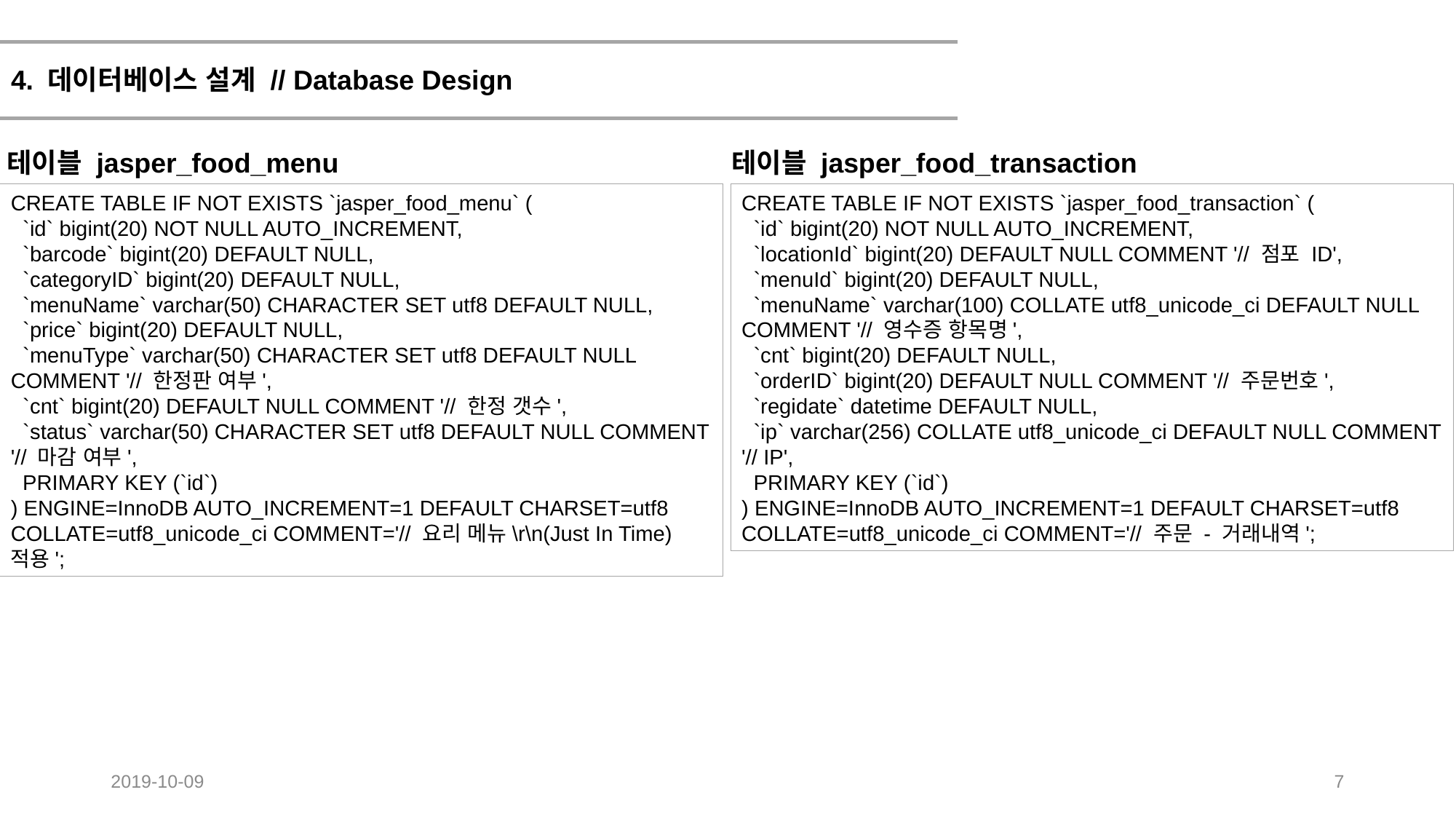

# 4. 데이터베이스 설계 // Database Design
테이블 jasper_food_menu
테이블 jasper_food_transaction
CREATE TABLE IF NOT EXISTS `jasper_food_menu` (
  `id` bigint(20) NOT NULL AUTO_INCREMENT,
  `barcode` bigint(20) DEFAULT NULL,
  `categoryID` bigint(20) DEFAULT NULL,
  `menuName` varchar(50) CHARACTER SET utf8 DEFAULT NULL,
  `price` bigint(20) DEFAULT NULL,
  `menuType` varchar(50) CHARACTER SET utf8 DEFAULT NULL COMMENT '// 한정판 여부',
  `cnt` bigint(20) DEFAULT NULL COMMENT '// 한정 갯수',
  `status` varchar(50) CHARACTER SET utf8 DEFAULT NULL COMMENT '// 마감 여부',
  PRIMARY KEY (`id`)
) ENGINE=InnoDB AUTO_INCREMENT=1 DEFAULT CHARSET=utf8 COLLATE=utf8_unicode_ci COMMENT='// 요리 메뉴\r\n(Just In Time) 적용';
CREATE TABLE IF NOT EXISTS `jasper_food_transaction` (
  `id` bigint(20) NOT NULL AUTO_INCREMENT,
  `locationId` bigint(20) DEFAULT NULL COMMENT '// 점포 ID',
  `menuId` bigint(20) DEFAULT NULL,
  `menuName` varchar(100) COLLATE utf8_unicode_ci DEFAULT NULL COMMENT '// 영수증 항목명',
  `cnt` bigint(20) DEFAULT NULL,
  `orderID` bigint(20) DEFAULT NULL COMMENT '// 주문번호',
  `regidate` datetime DEFAULT NULL,
  `ip` varchar(256) COLLATE utf8_unicode_ci DEFAULT NULL COMMENT '// IP',
  PRIMARY KEY (`id`)
) ENGINE=InnoDB AUTO_INCREMENT=1 DEFAULT CHARSET=utf8 COLLATE=utf8_unicode_ci COMMENT='// 주문 - 거래내역';
2019-10-09
7